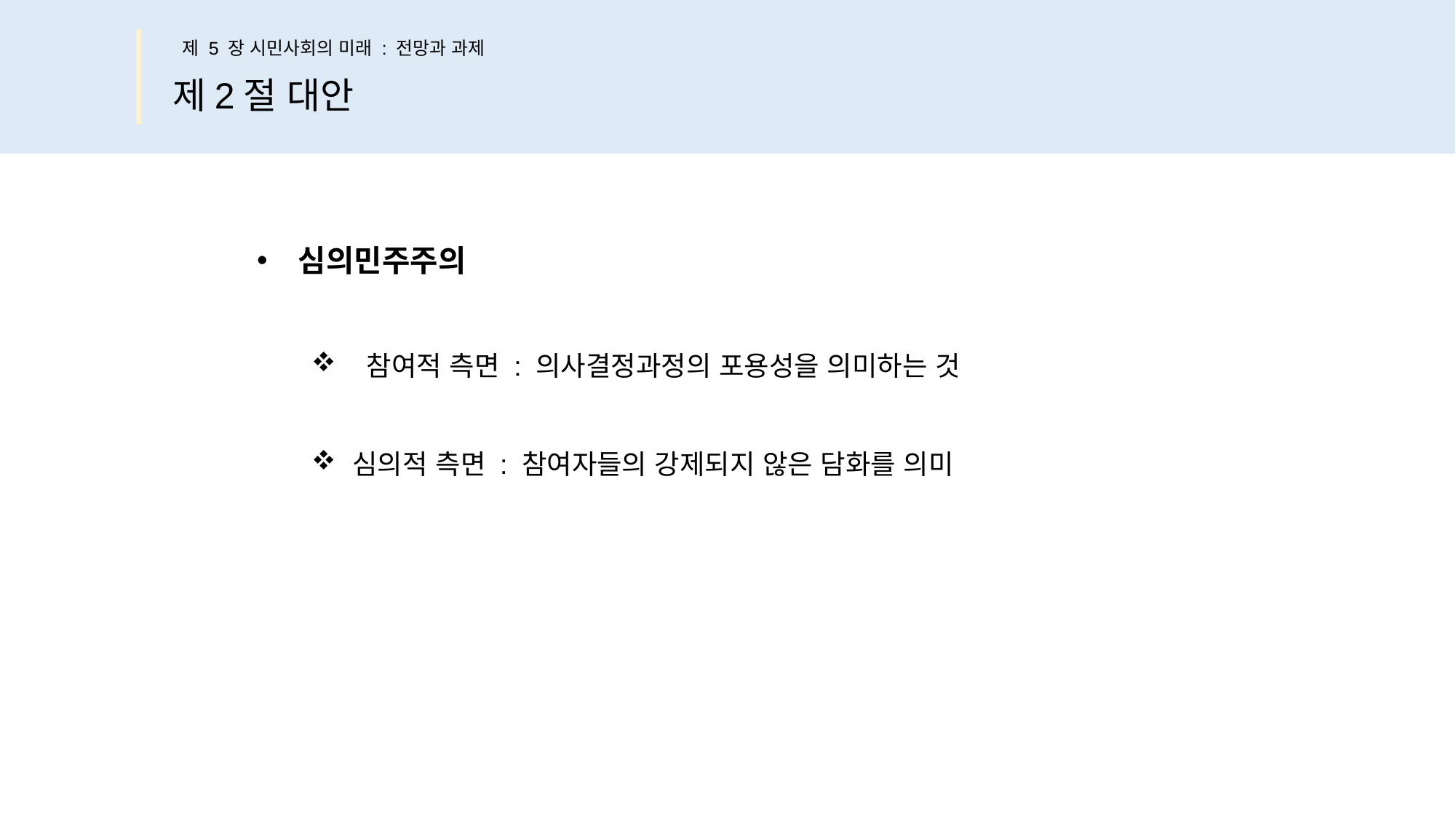

제 5 장 시민사회의 미래 : 전망과 과제
제2절 대안
심의민주주의

 참여적 측면 : 의사결정과정의 포용성을 의미하는 것

심의적 측면 : 참여자들의 강제되지 않은 담화를 의미